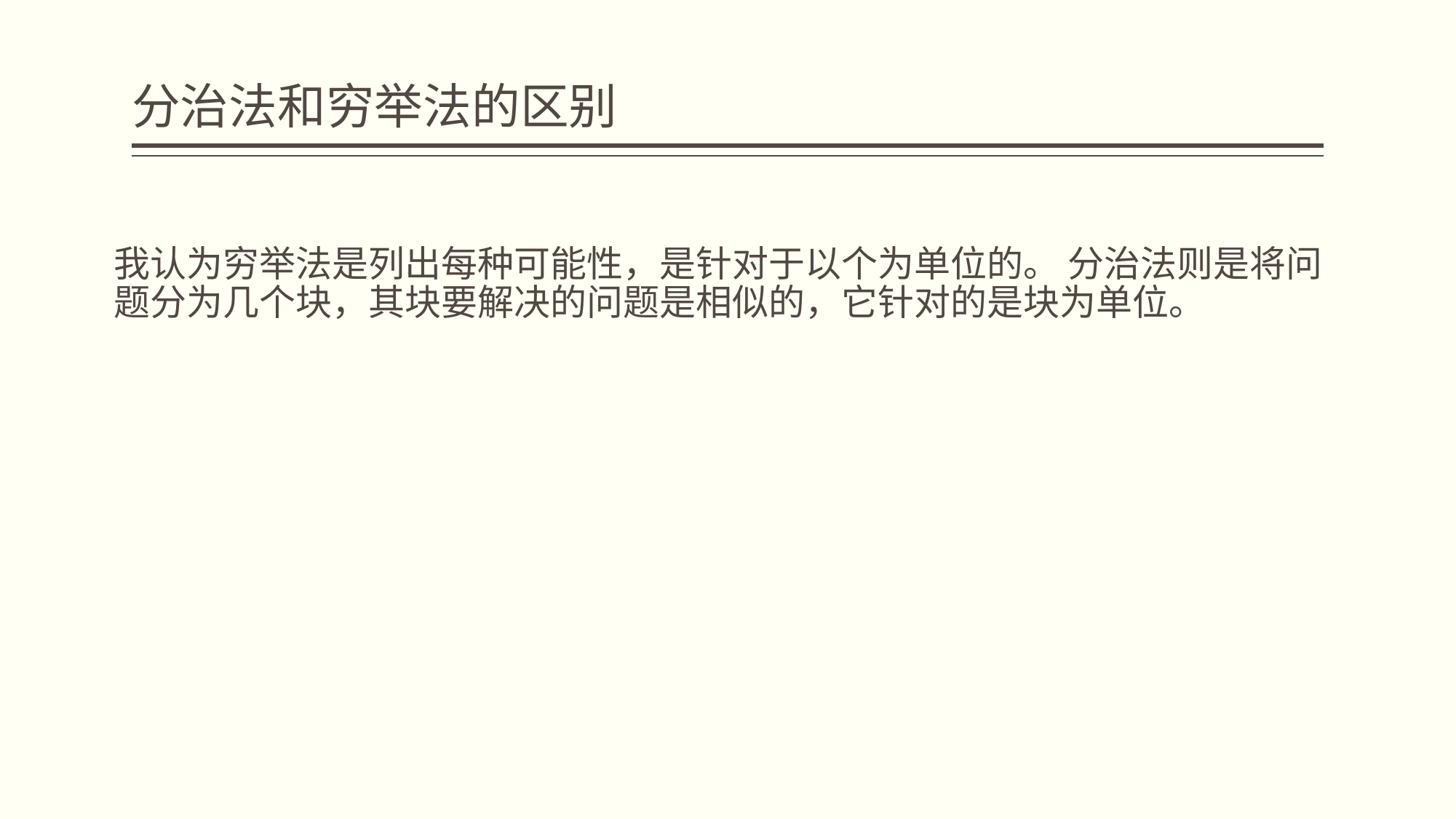

# 分治法和穷举法的区别
我认为穷举法是列出每种可能性，是针对于以个为单位的。 分治法则是将问题分为几个块，其块要解决的问题是相似的，它针对的是块为单位。